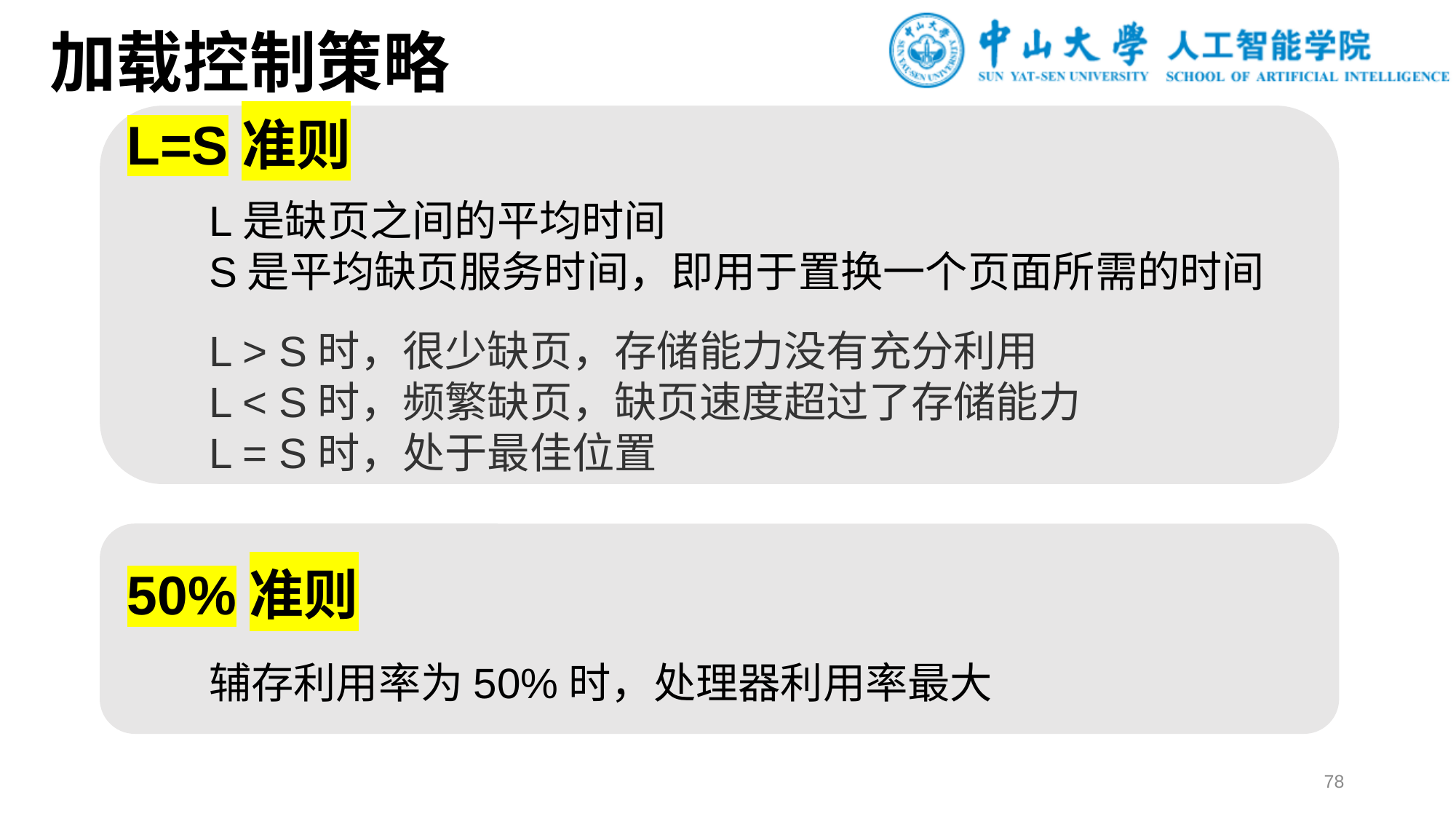

加载控制策略
L=S准则

L是缺页之间的平均时间
S是平均缺页服务时间，即用于置换一个页面所需的时间
L > S时，很少缺页，存储能力没有充分利用
L < S时，频繁缺页，缺页速度超过了存储能力
L = S时，处于最佳位置

50%准则
辅存利用率为50%时，处理器利用率最大
78